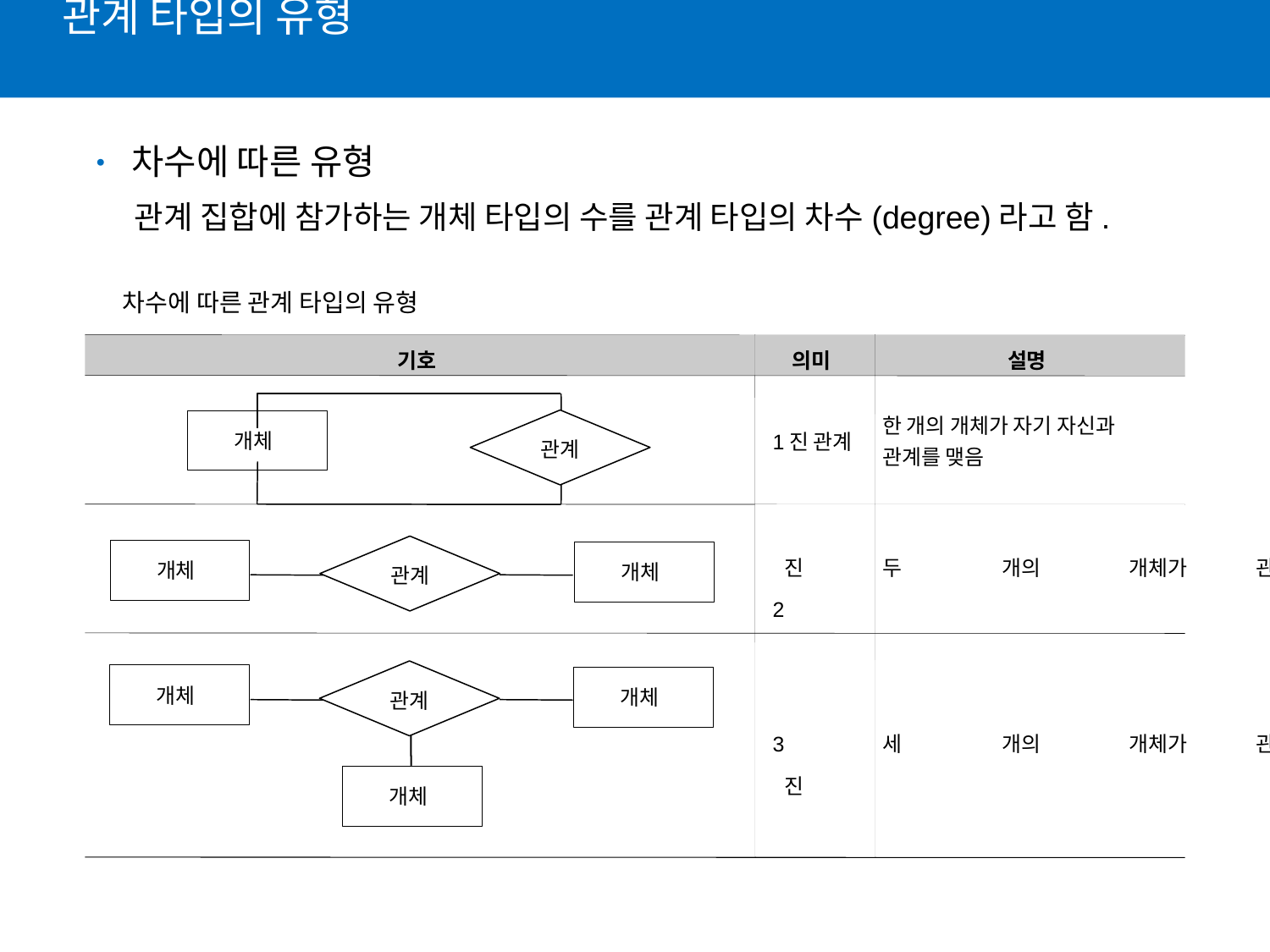

관계 타입의 유형
• 차수에 따른 유형
관계 집합에 참가하는 개체 타입의 수를 관계 타입의 차수(degree)라고 함.
차수에 따른 관계 타입의 유형
기호
의미
설명

1진 관계

한 개의 개체가 자기 자신과
관계를 맺음

관계

개체

진 	관계
2

두 	개의 	개체가 	관계를 	맺음
관계

개체

개체

3	관계
진

세 	개의 	개체가 	관계를 	맺음
관계

개체

개체

개체